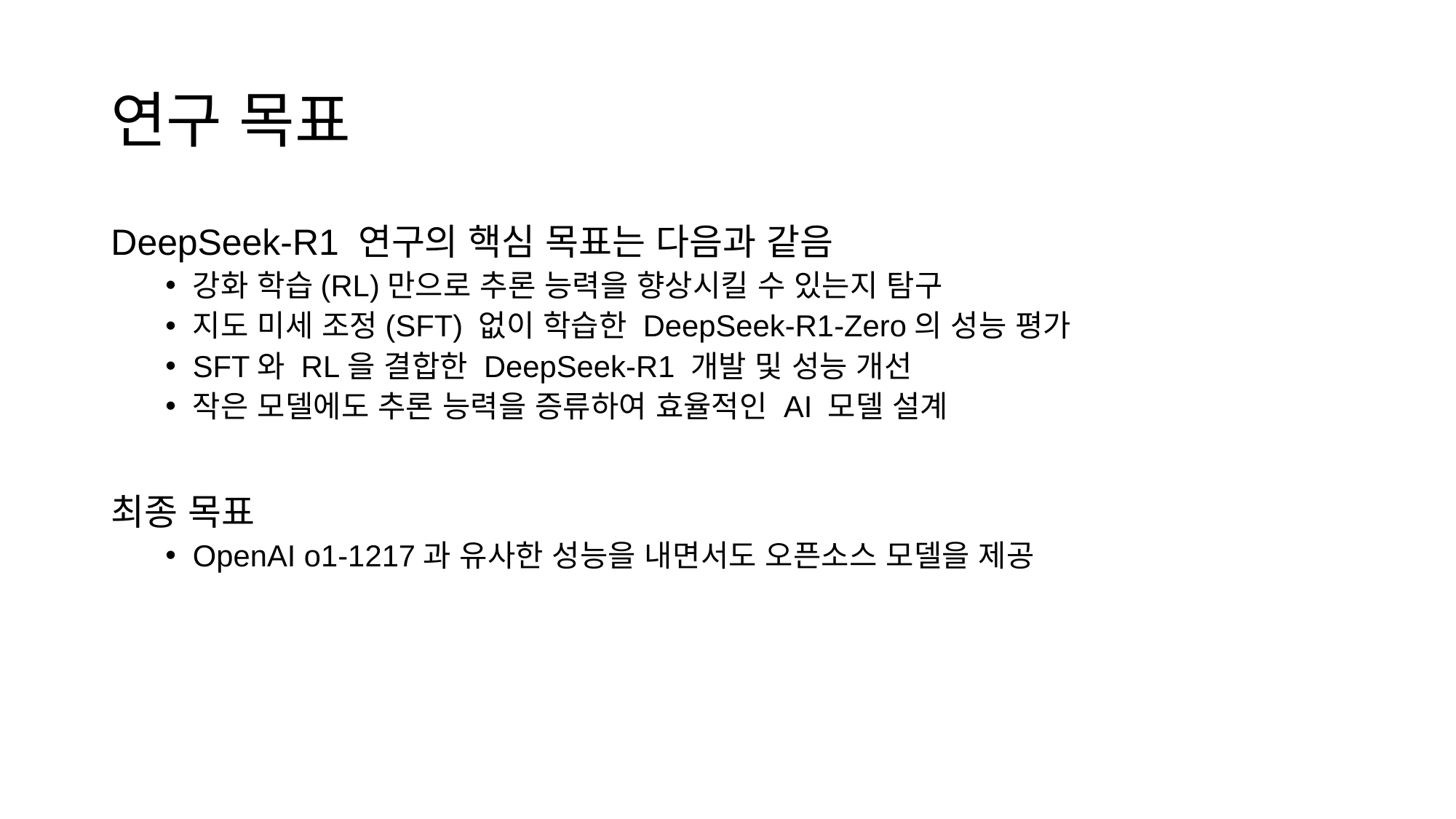

# 연구 목표
DeepSeek-R1 연구의 핵심 목표는 다음과 같음
강화 학습(RL)만으로 추론 능력을 향상시킬 수 있는지 탐구
지도 미세 조정(SFT) 없이 학습한 DeepSeek-R1-Zero의 성능 평가
SFT와 RL을 결합한 DeepSeek-R1 개발 및 성능 개선
작은 모델에도 추론 능력을 증류하여 효율적인 AI 모델 설계

최종 목표
OpenAI o1-1217과 유사한 성능을 내면서도 오픈소스 모델을 제공